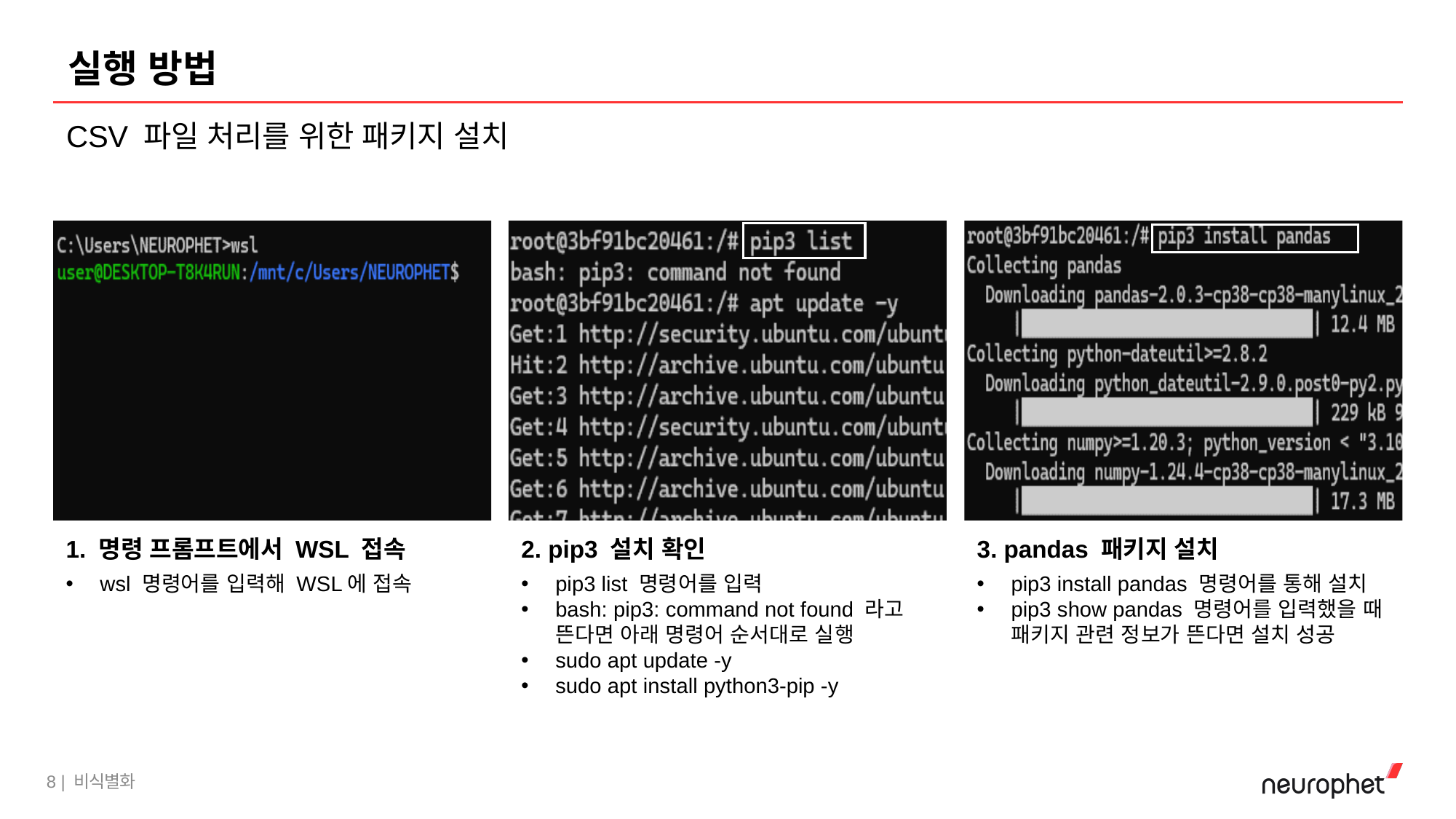

# 실행 방법
CSV 파일 처리를 위한 패키지 설치

1. 명령 프롬프트에서 WSL 접속
wsl 명령어를 입력해 WSL에 접속

2. pip3 설치 확인
pip3 list 명령어를 입력
bash: pip3: command not found 라고 뜬다면 아래 명령어 순서대로 실행
sudo apt update -y
sudo apt install python3-pip -y

3. pandas 패키지 설치
pip3 install pandas 명령어를 통해 설치
pip3 show pandas 명령어를 입력했을 때 패키지 관련 정보가 뜬다면 설치 성공

8 | 비식별화